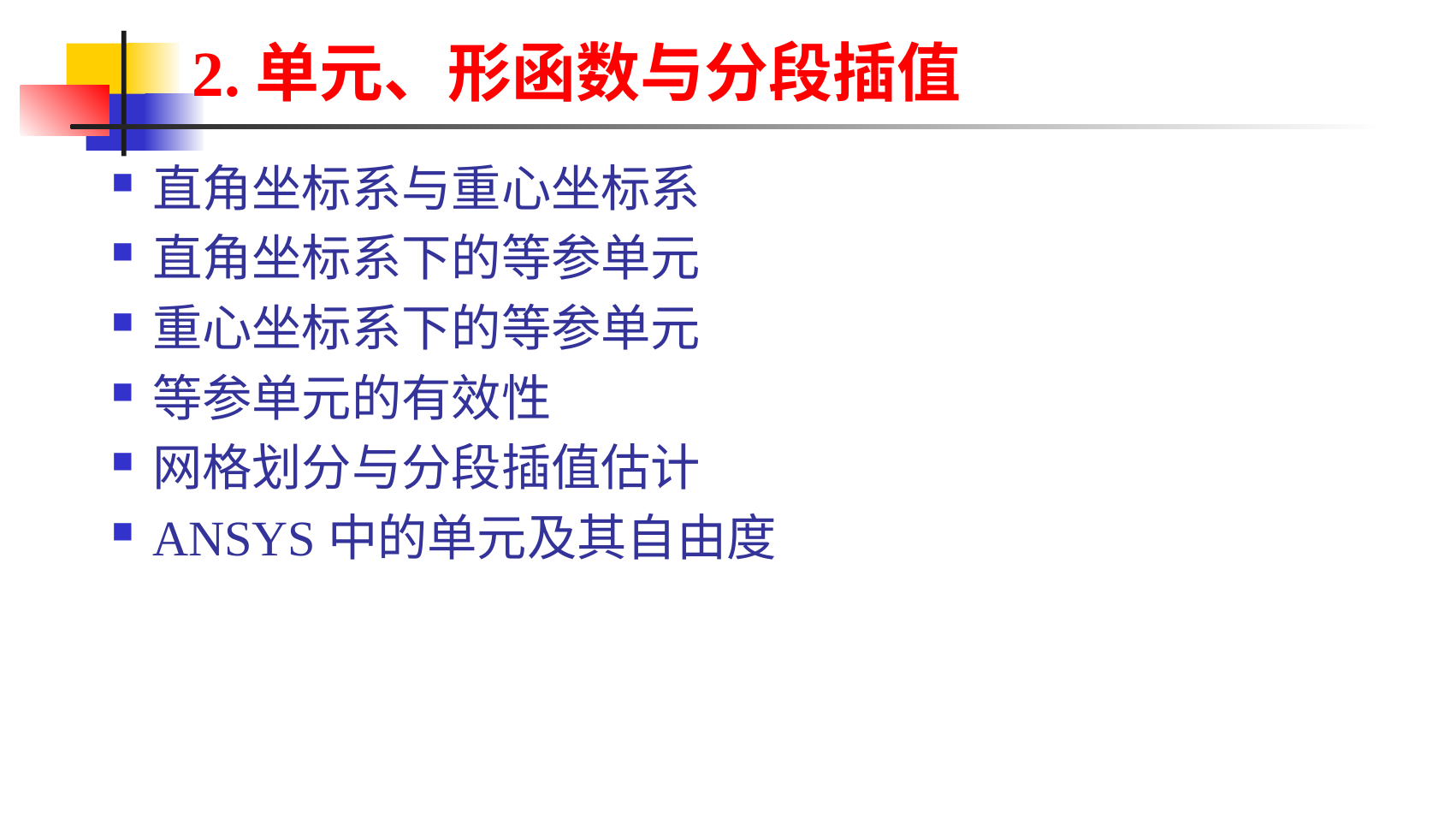

# 2.单元、形函数与分段插值
直角坐标系与重心坐标系
直角坐标系下的等参单元
重心坐标系下的等参单元
等参单元的有效性
网格划分与分段插值估计
ANSYS中的单元及其自由度